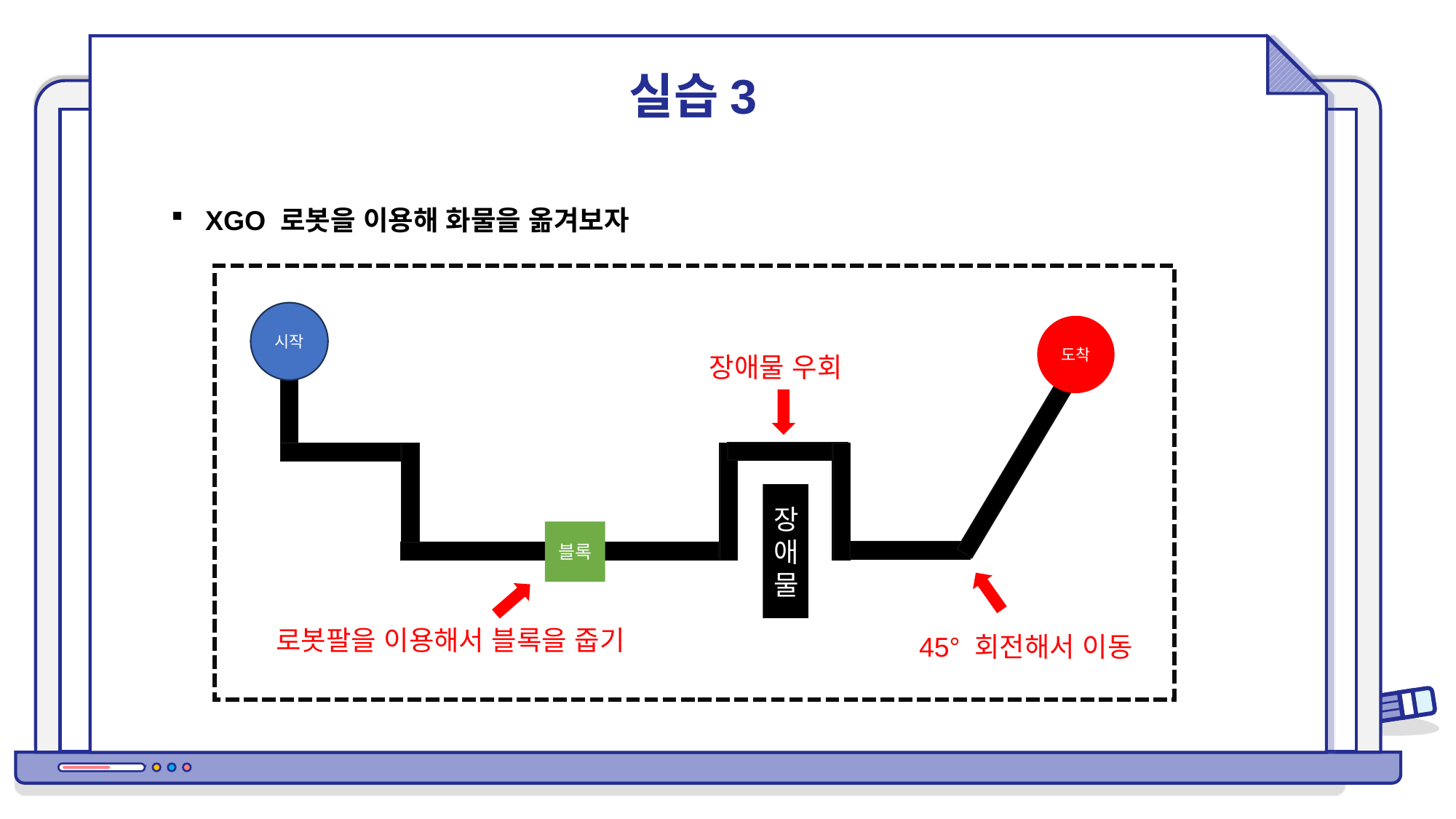

실습3

XGO 로봇을 이용해 화물을 옮겨보자

시작
도착
장애물 우회

장애물

블록

로봇팔을 이용해서 블록을 줍기
45° 회전해서 이동